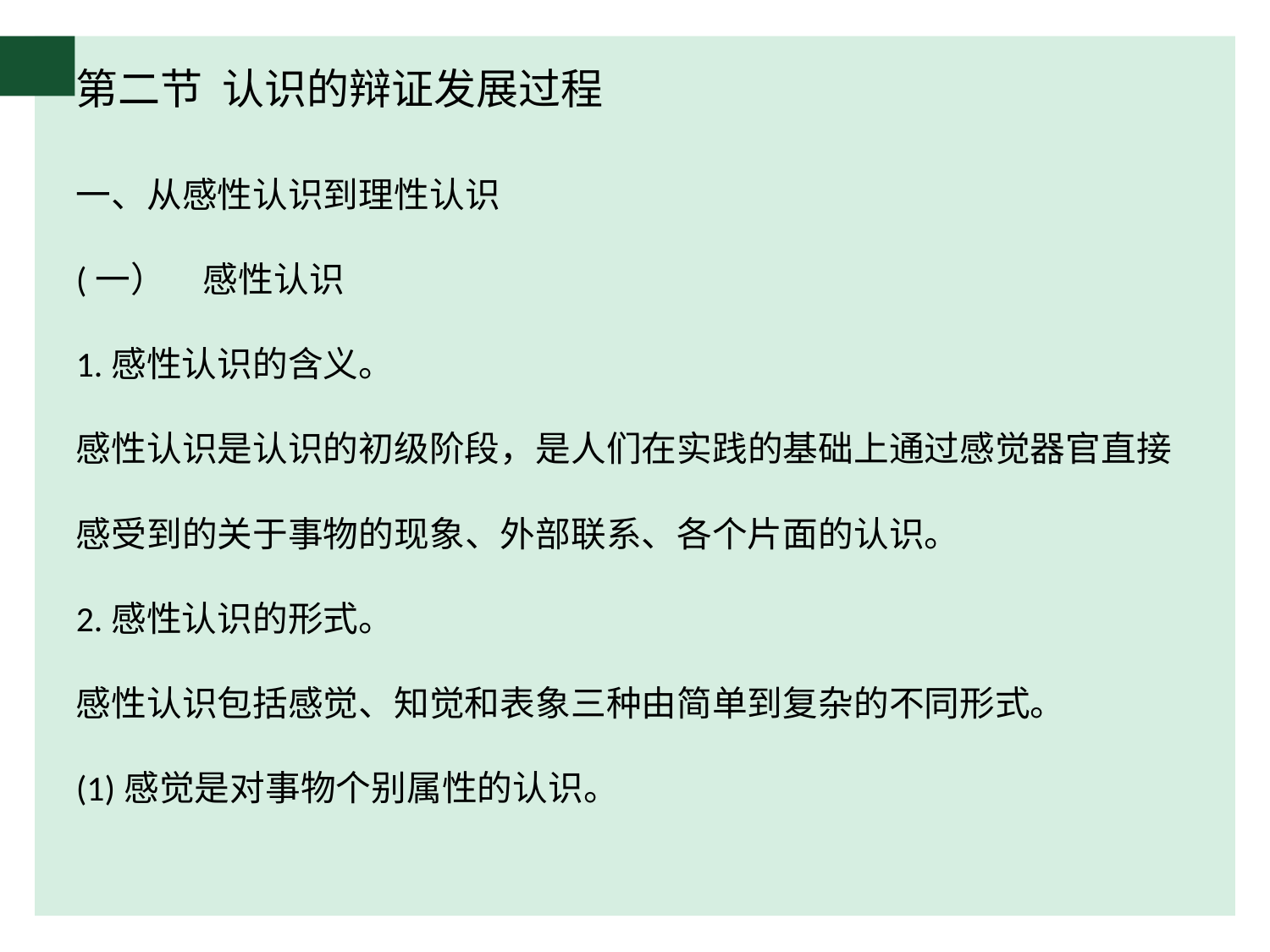

# 第二节  认识的辩证发展过程
一、从感性认识到理性认识
(一）	感性认识
1.感性认识的含义。
感性认识是认识的初级阶段，是人们在实践的基础上通过感觉器官直接感受到的关于事物的现象、外部联系、各个片面的认识。
2.感性认识的形式。
感性认识包括感觉、知觉和表象三种由简单到复杂的不同形式。
(1)感觉是对事物个别属性的认识。